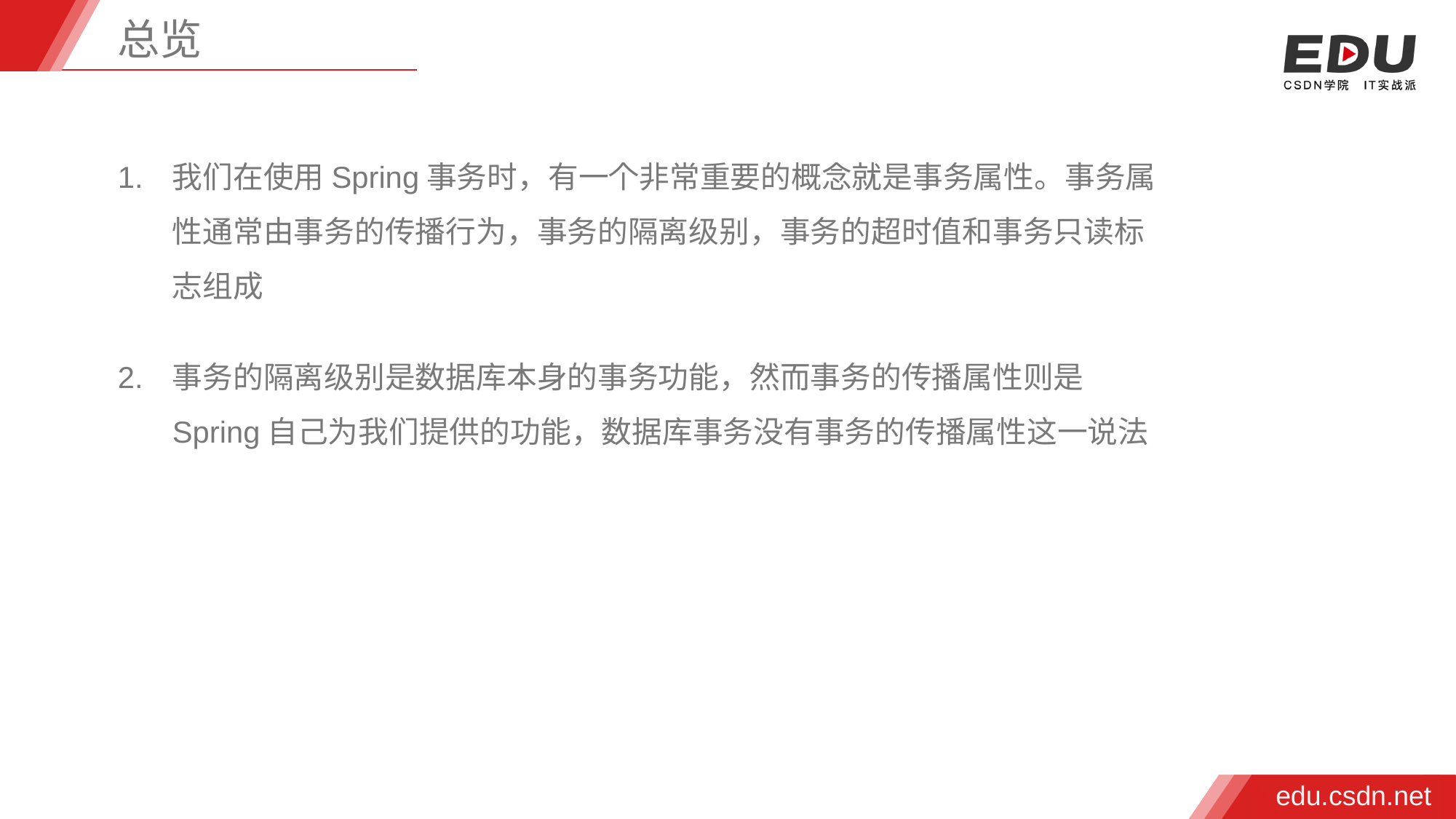

总览
我们在使用Spring事务时，有一个非常重要的概念就是事务属性。事务属性通常由事务的传播行为，事务的隔离级别，事务的超时值和事务只读标志组成
事务的隔离级别是数据库本身的事务功能，然而事务的传播属性则是Spring自己为我们提供的功能，数据库事务没有事务的传播属性这一说法
edu.csdn.net